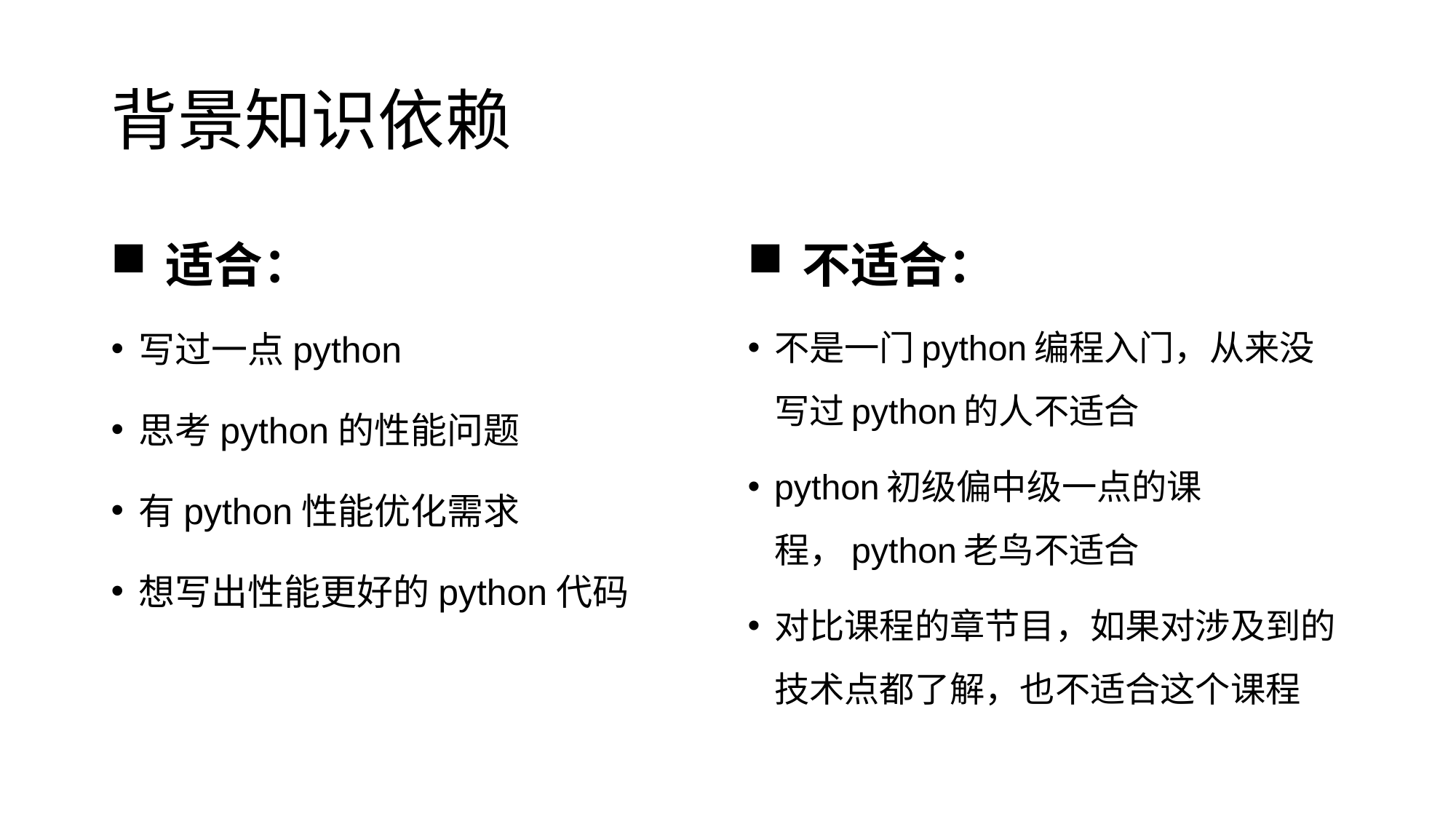

# 背景知识依赖
适合：
不适合：
写过一点python
思考python的性能问题
有python性能优化需求
想写出性能更好的python代码

不是一门python编程入门，从来没写过python的人不适合
python初级偏中级一点的课程，python老鸟不适合
对比课程的章节目，如果对涉及到的技术点都了解，也不适合这个课程